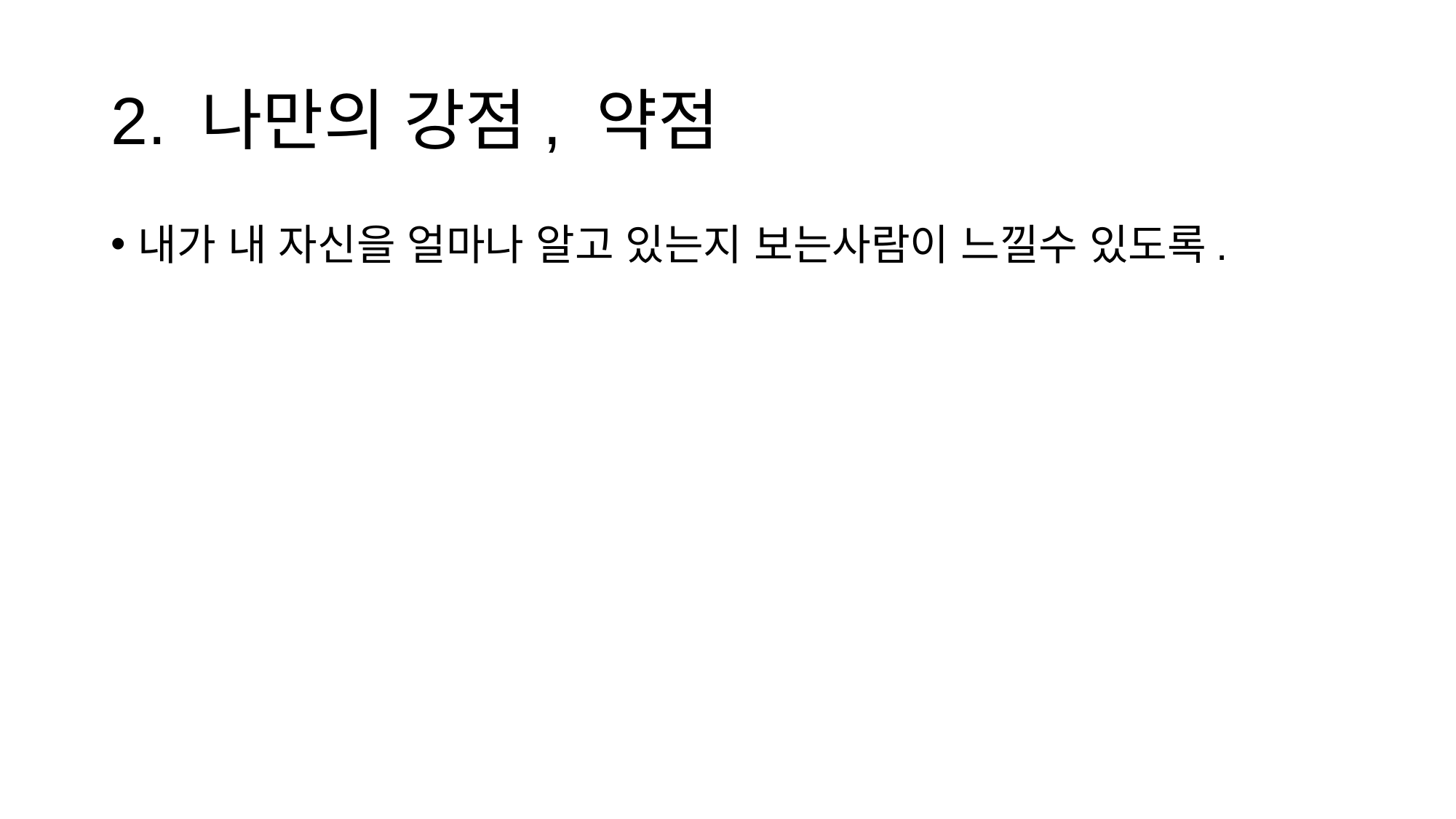

# 2. 나만의 강점, 약점
내가 내 자신을 얼마나 알고 있는지 보는사람이 느낄수 있도록.